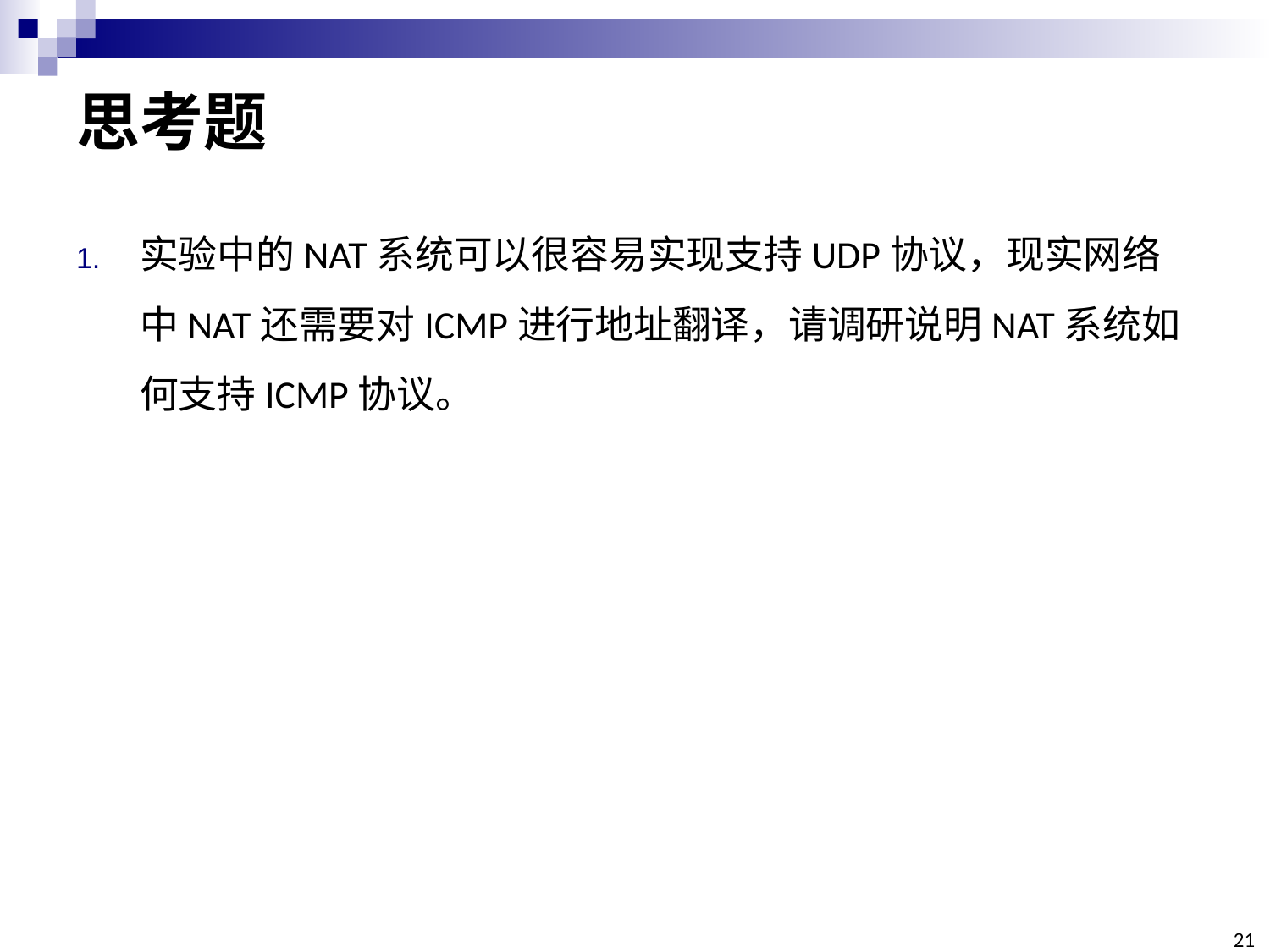

# 思考题
实验中的NAT系统可以很容易实现支持UDP协议，现实网络中NAT还需要对ICMP进行地址翻译，请调研说明NAT系统如何支持ICMP协议。
21